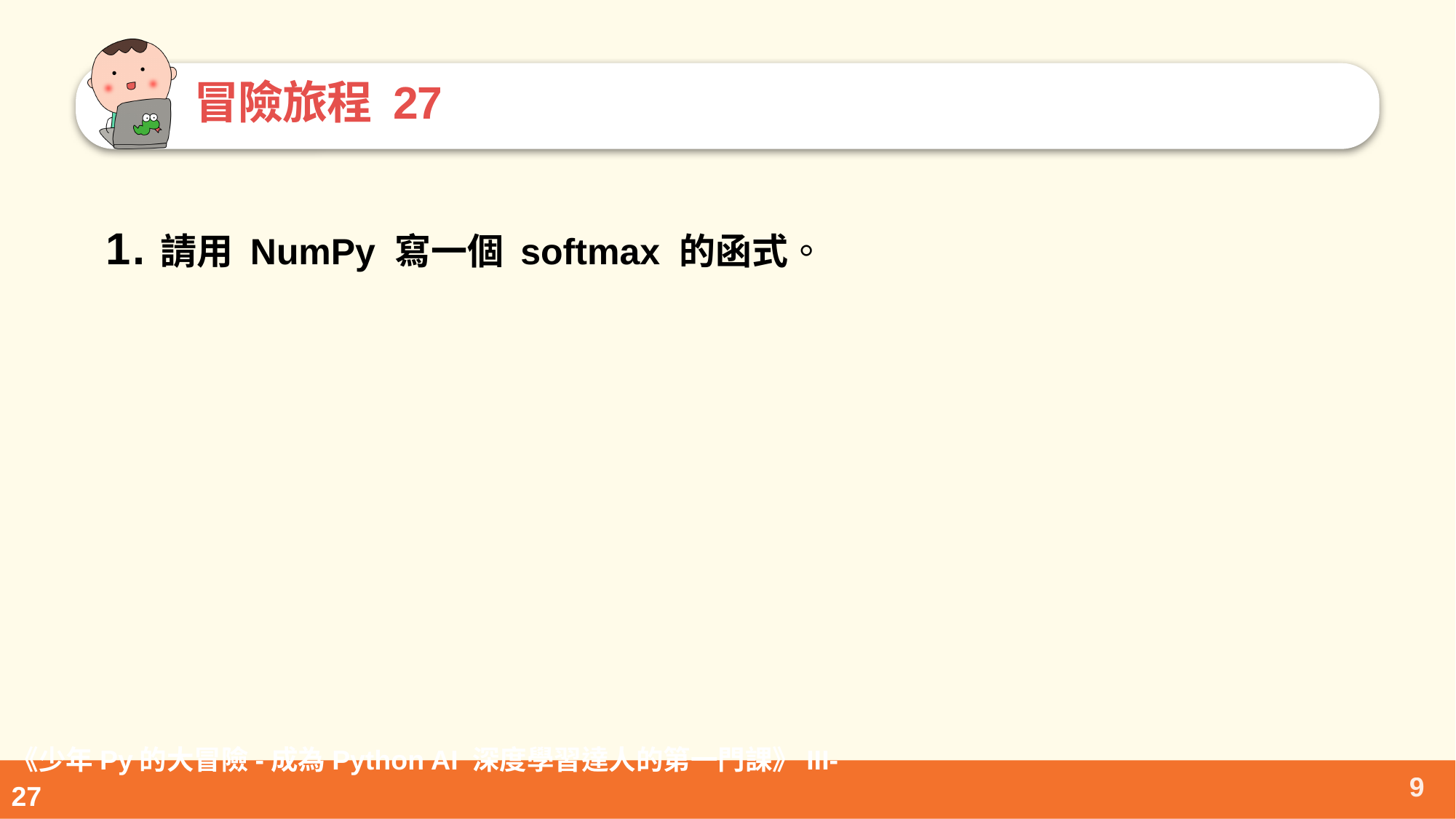

冒險旅程 27
請用 NumPy 寫一個 softmax 的函式。
9